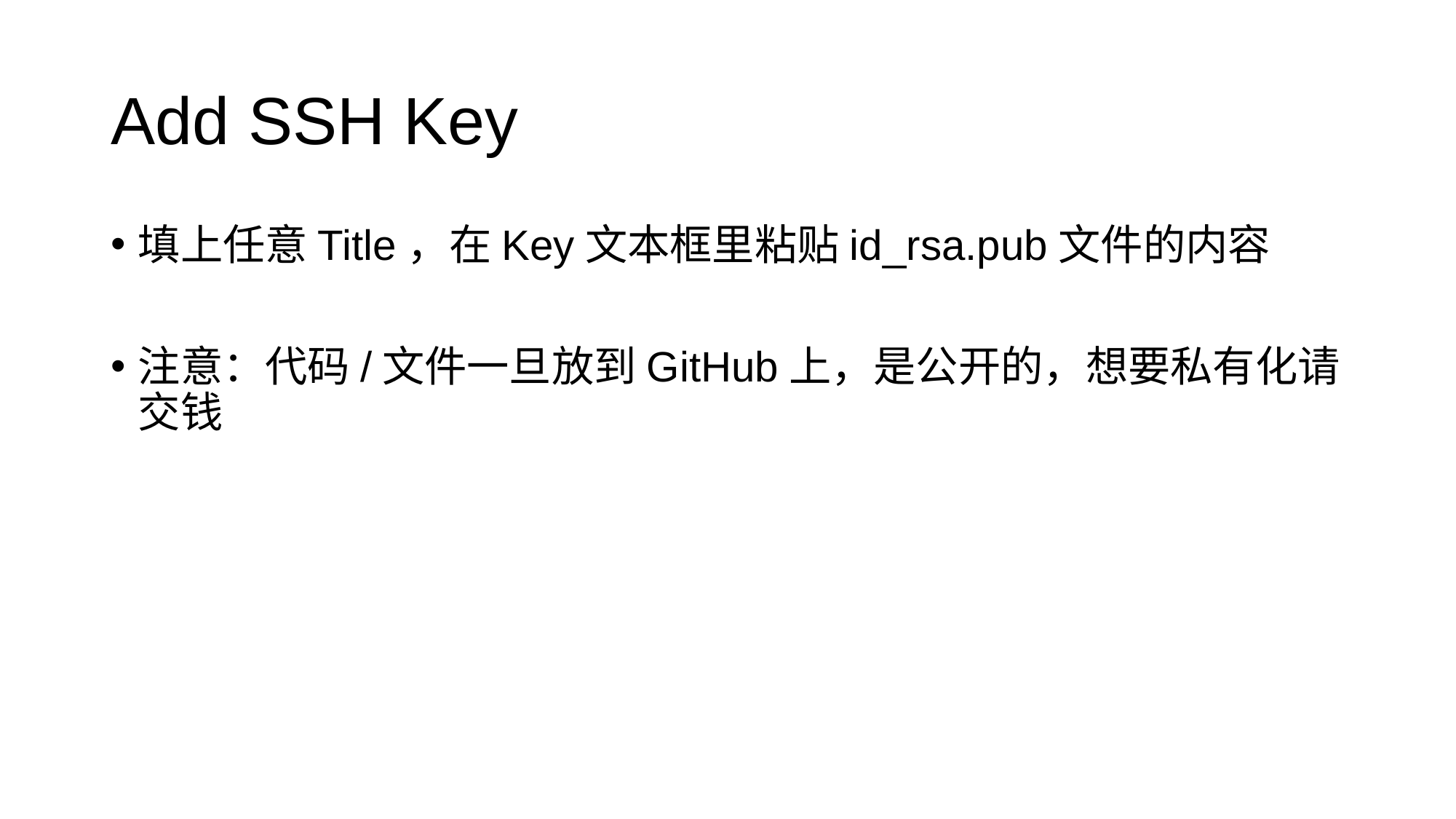

# Add SSH Key
填上任意Title，在Key文本框里粘贴id_rsa.pub文件的内容

注意：代码/文件一旦放到GitHub上，是公开的，想要私有化请交钱